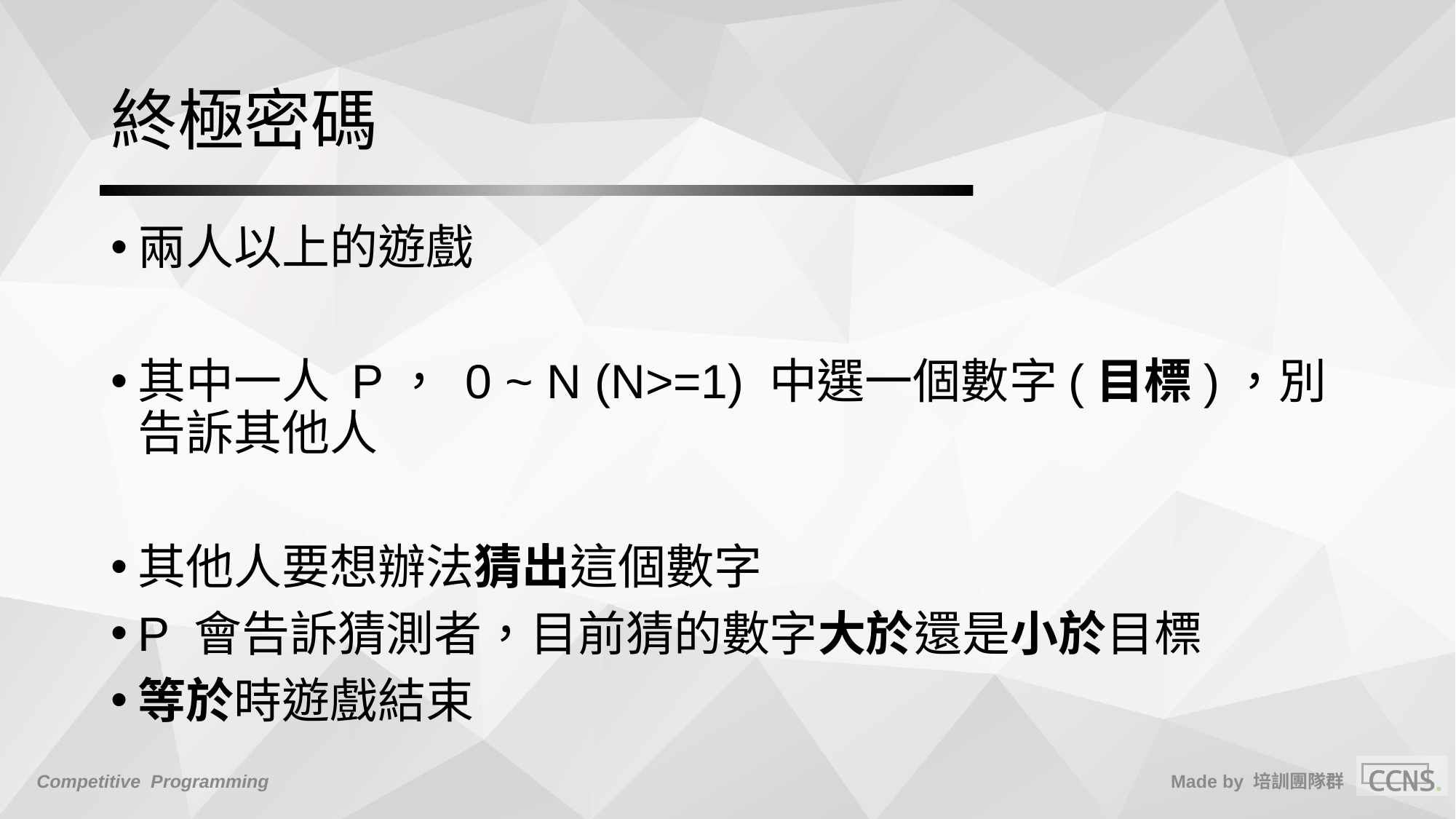

# 終極密碼
兩人以上的遊戲

其中一人 P， 0 ~ N (N>=1) 中選一個數字(目標)，別告訴其他人

其他人要想辦法猜出這個數字
P 會告訴猜測者，目前猜的數字大於還是小於目標
等於時遊戲結束